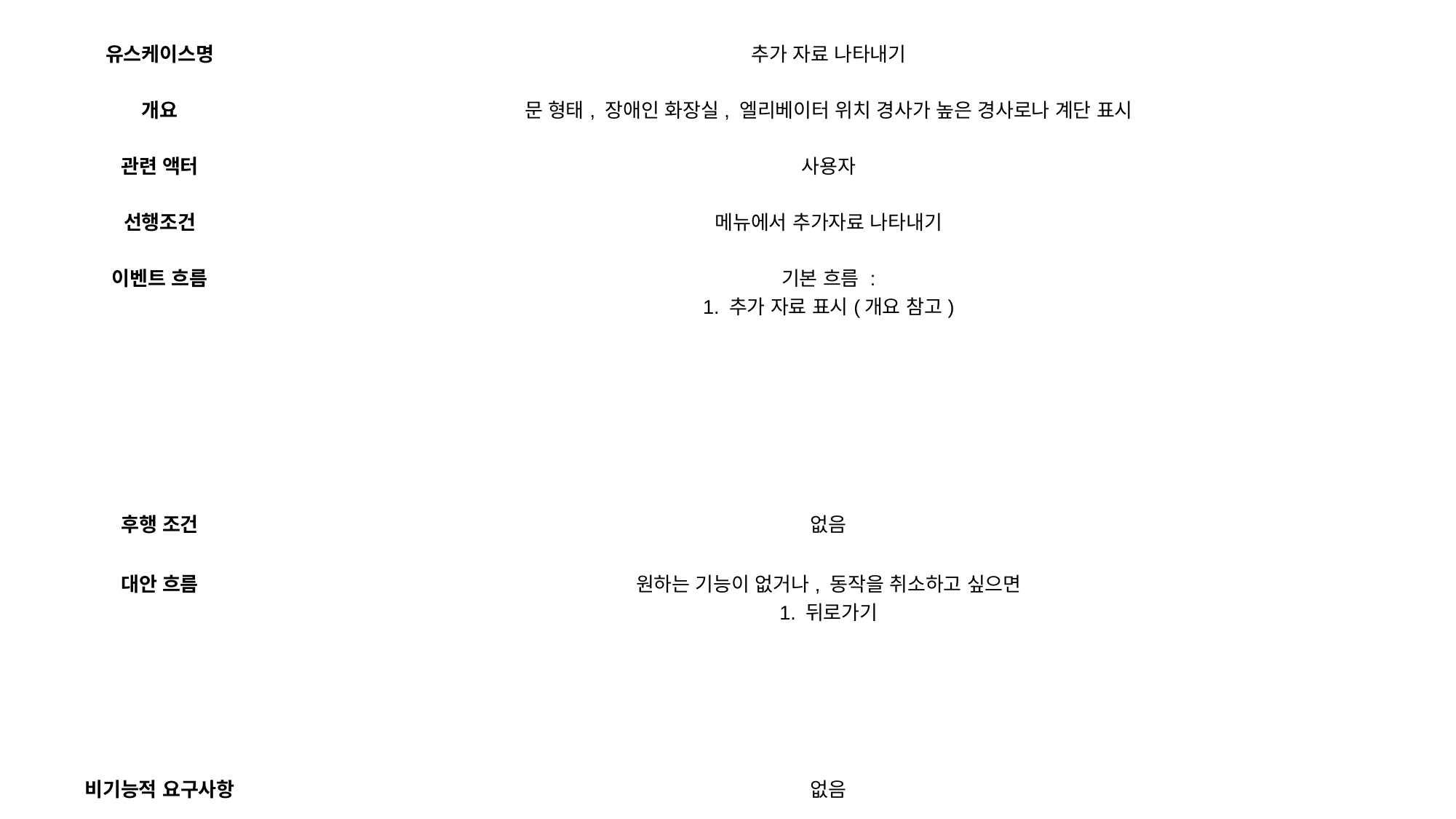

| 유스케이스명 | 추가 자료 나타내기 |
| --- | --- |
| 개요 | 문 형태, 장애인 화장실, 엘리베이터 위치 경사가 높은 경사로나 계단 표시 |
| 관련 액터 | 사용자 |
| 선행조건 | 메뉴에서 추가자료 나타내기 |
| 이벤트 흐름 | 기본 흐름 : 1. 추가 자료 표시(개요 참고) |
| 후행 조건 | 없음 |
| 대안 흐름 | 원하는 기능이 없거나, 동작을 취소하고 싶으면 1. 뒤로가기 |
| 비기능적 요구사항 | 없음 |